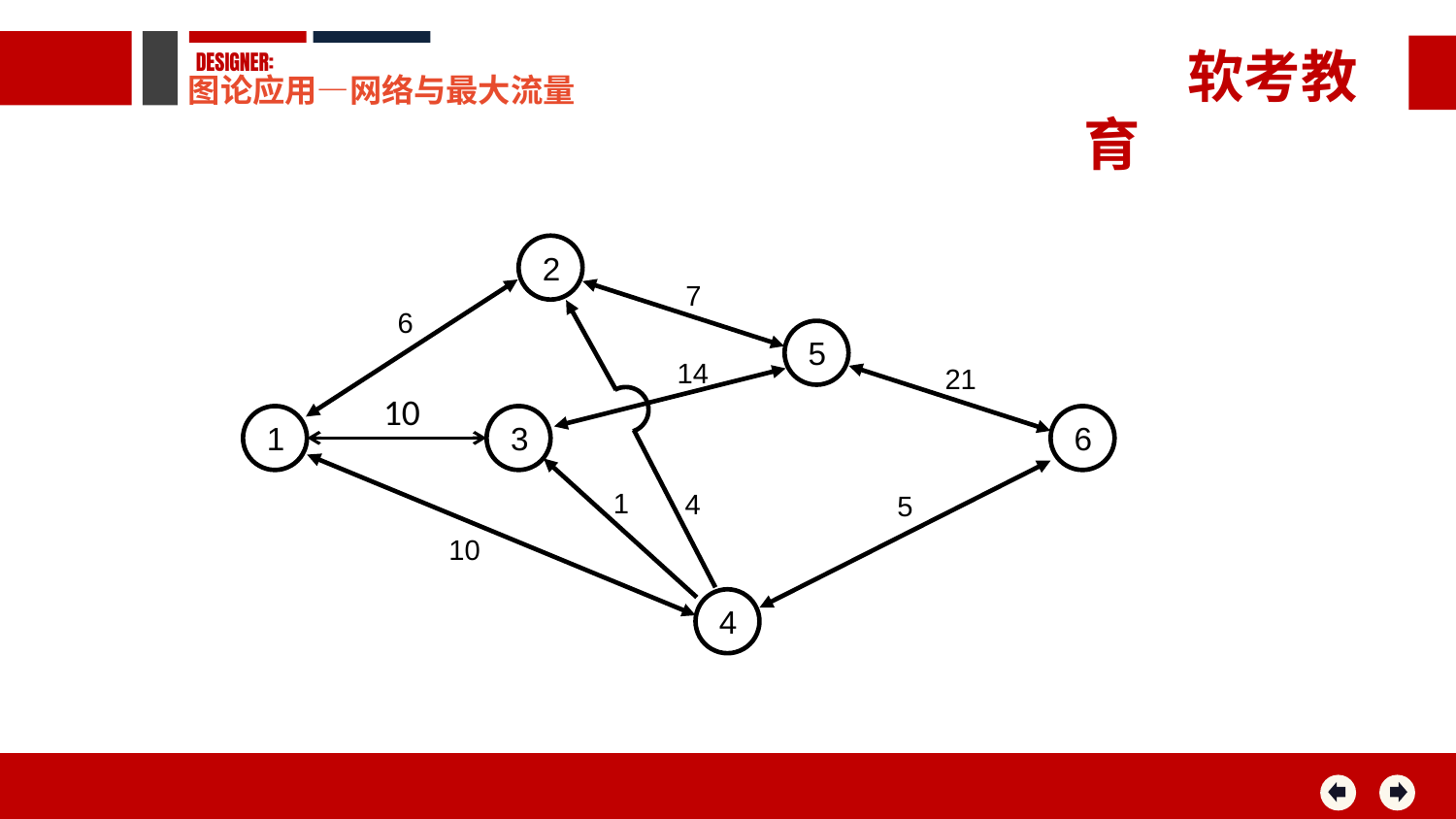

软考教育
DESIGNER:
图论应用—网络与最大流量
2
7
6
5
14
21
10

1
3
6
1
4
5
10
4